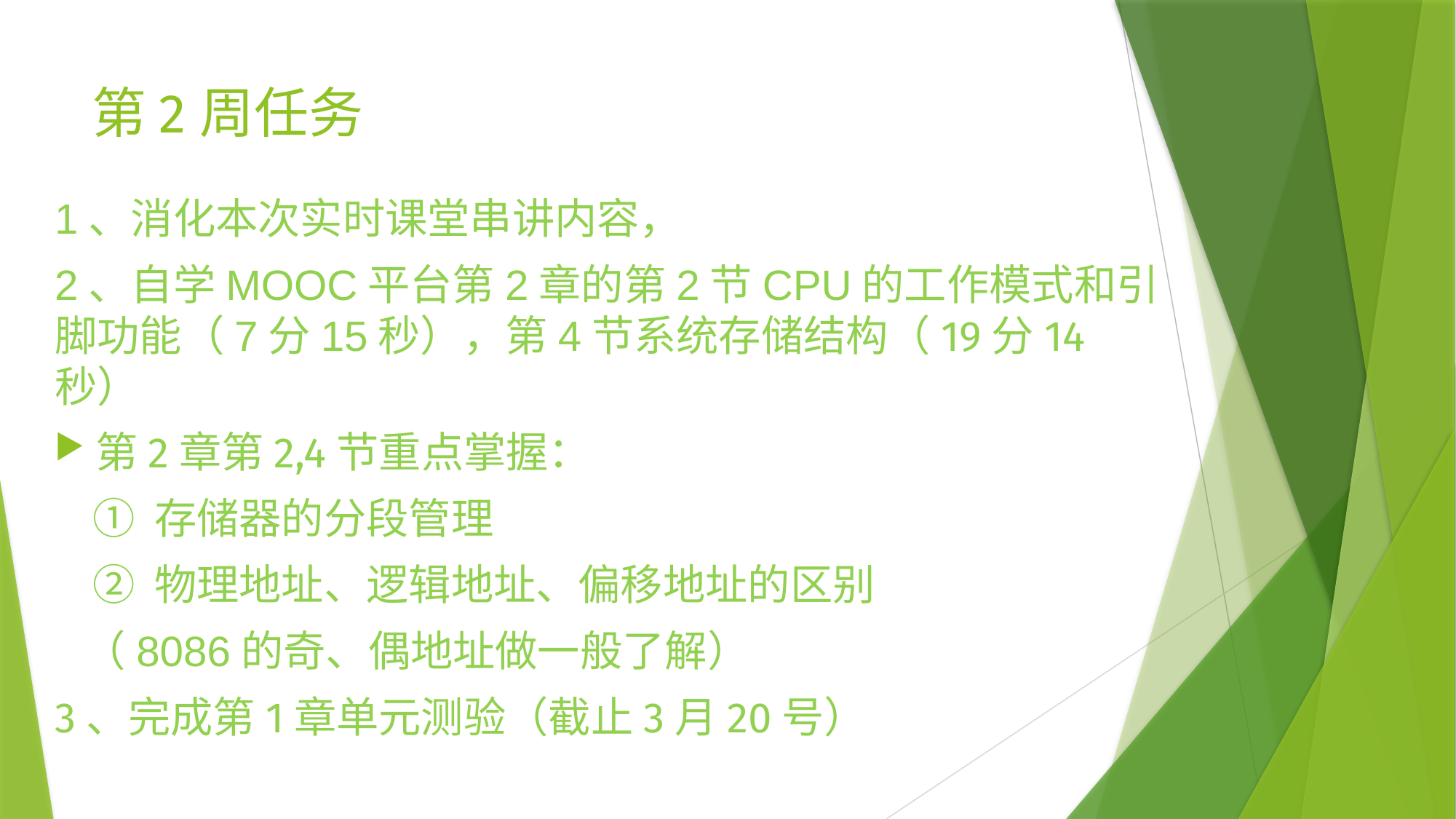

# 第2周任务
1、消化本次实时课堂串讲内容，
2、自学MOOC平台第2章的第2节CPU的工作模式和引脚功能（7分15秒），第4节系统存储结构（19分14秒）
第2章第2,4节重点掌握：
    ① 存储器的分段管理
    ② 物理地址、逻辑地址、偏移地址的区别
  （8086的奇、偶地址做一般了解）
3、完成第1章单元测验（截止3月20号）